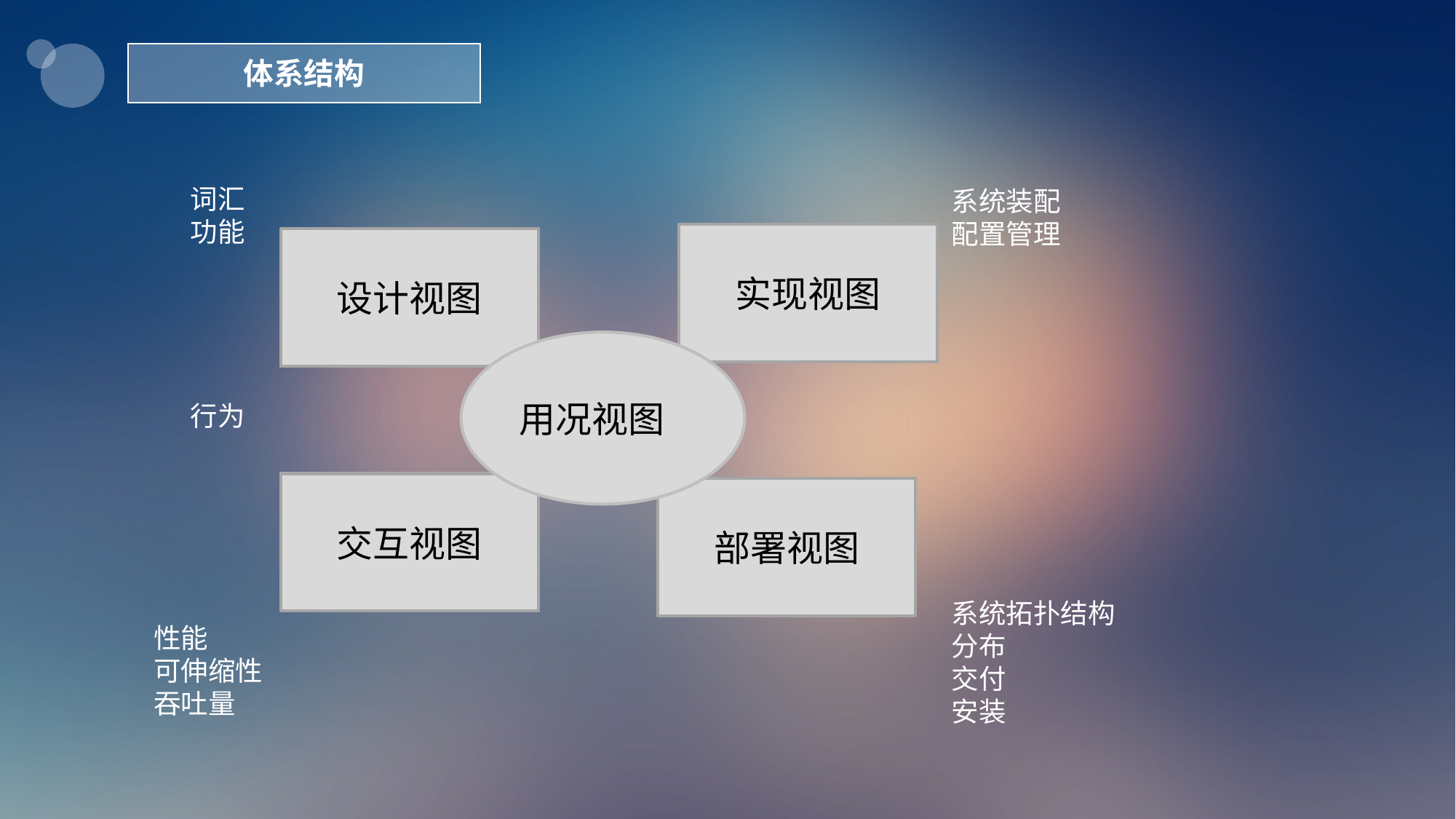

体系结构
词汇
功能
系统装配
配置管理
实现视图
设计视图

用况视图
行为
交互视图
部署视图
系统拓扑结构
分布
交付
安装
性能
可伸缩性
吞吐量